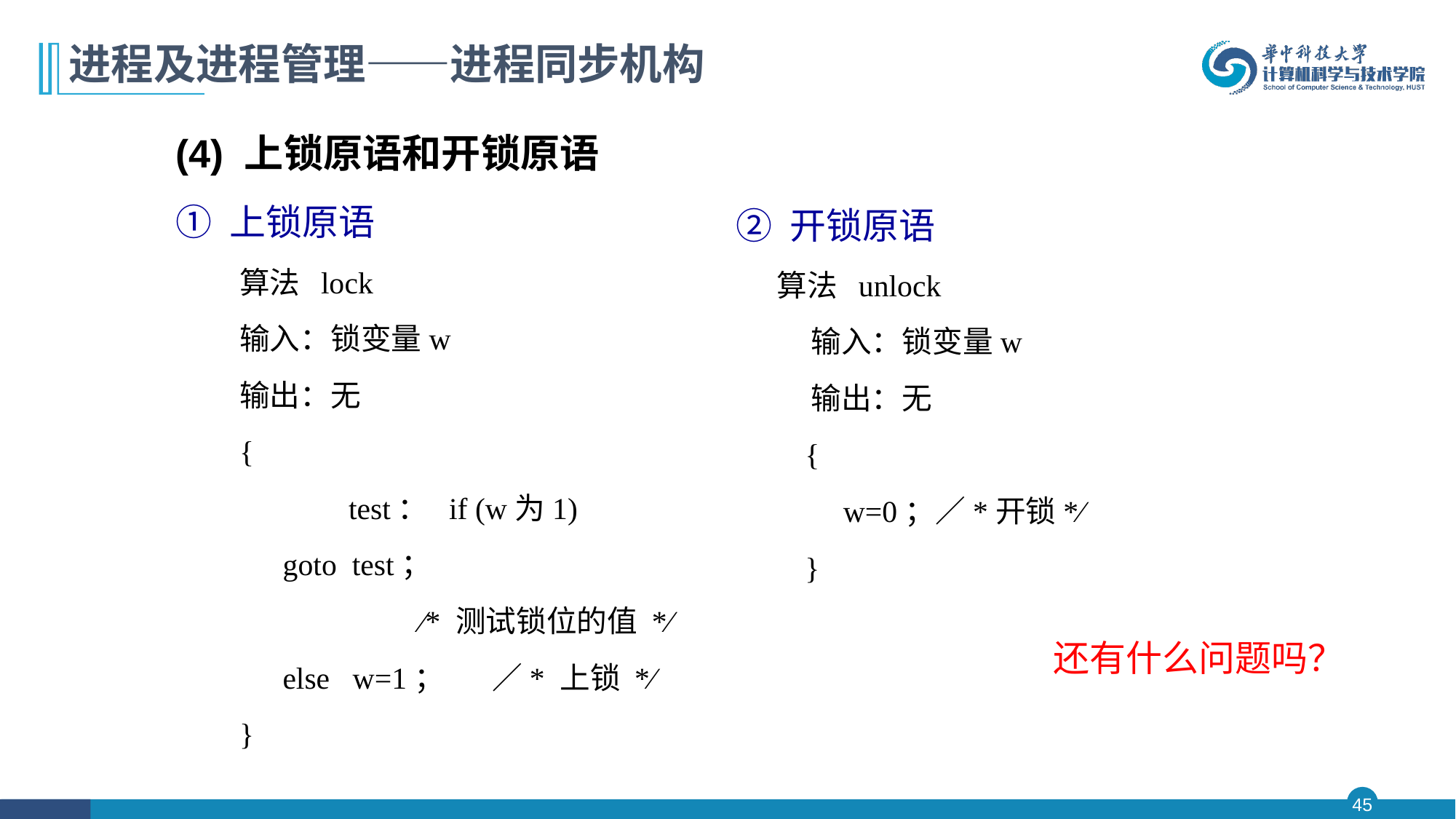

# 进程及进程管理——进程同步机构
(4) 上锁原语和开锁原语
① 上锁原语
	算法  lock
    	输入：锁变量w
    	输出：无
    	{
        		test：  if (w为1)
              goto  test；
                                ∕* 测试锁位的值 *∕
              else   w=1；       ∕* 上锁 *∕
   	}
② 开锁原语
	算法  unlock
          输入：锁变量w
          输出：无
         {
              w=0；∕*开锁*∕
         }
还有什么问题吗？